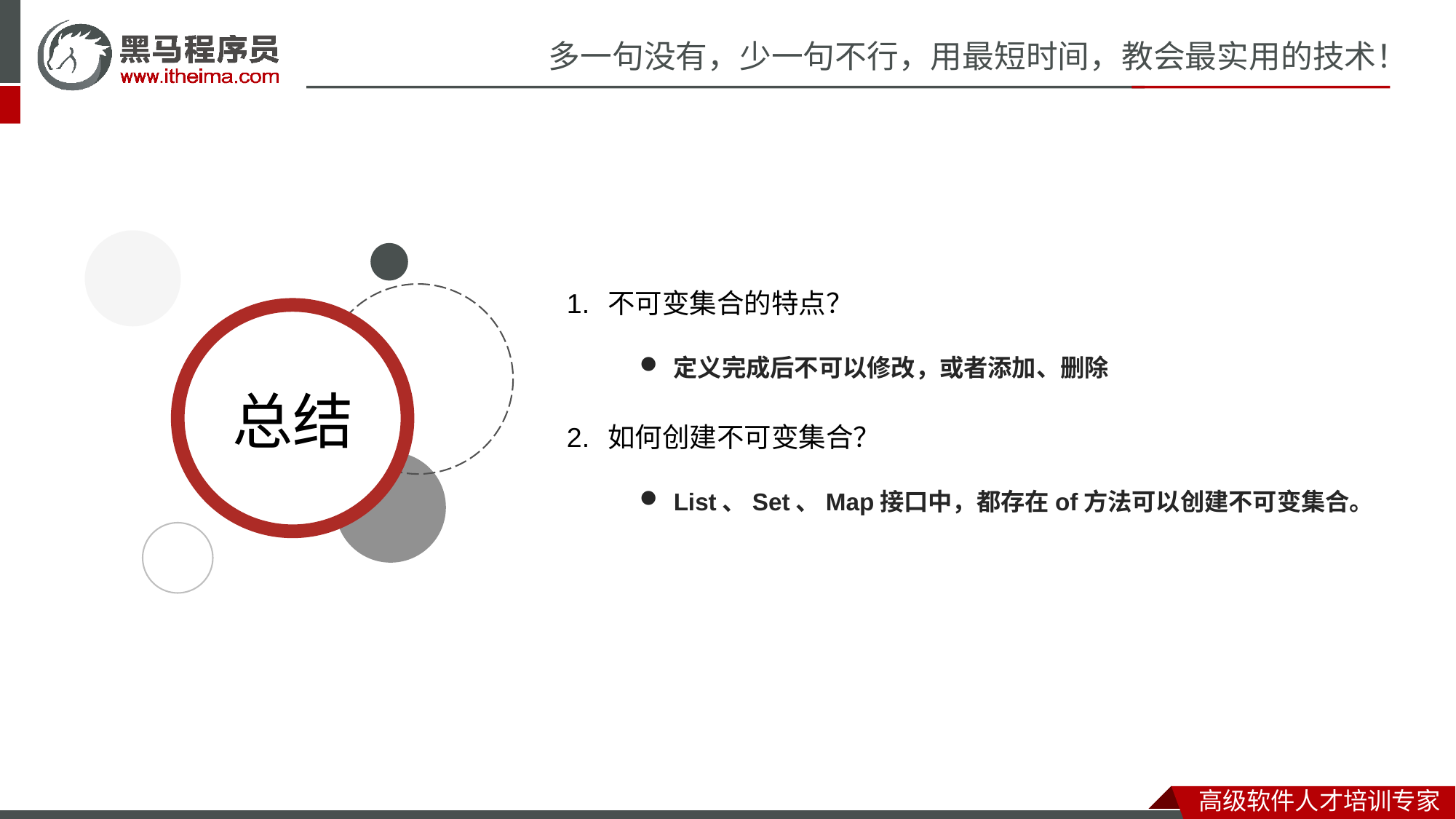

不可变集合的特点？
定义完成后不可以修改，或者添加、删除
如何创建不可变集合？
List、Set、Map接口中，都存在of方法可以创建不可变集合。